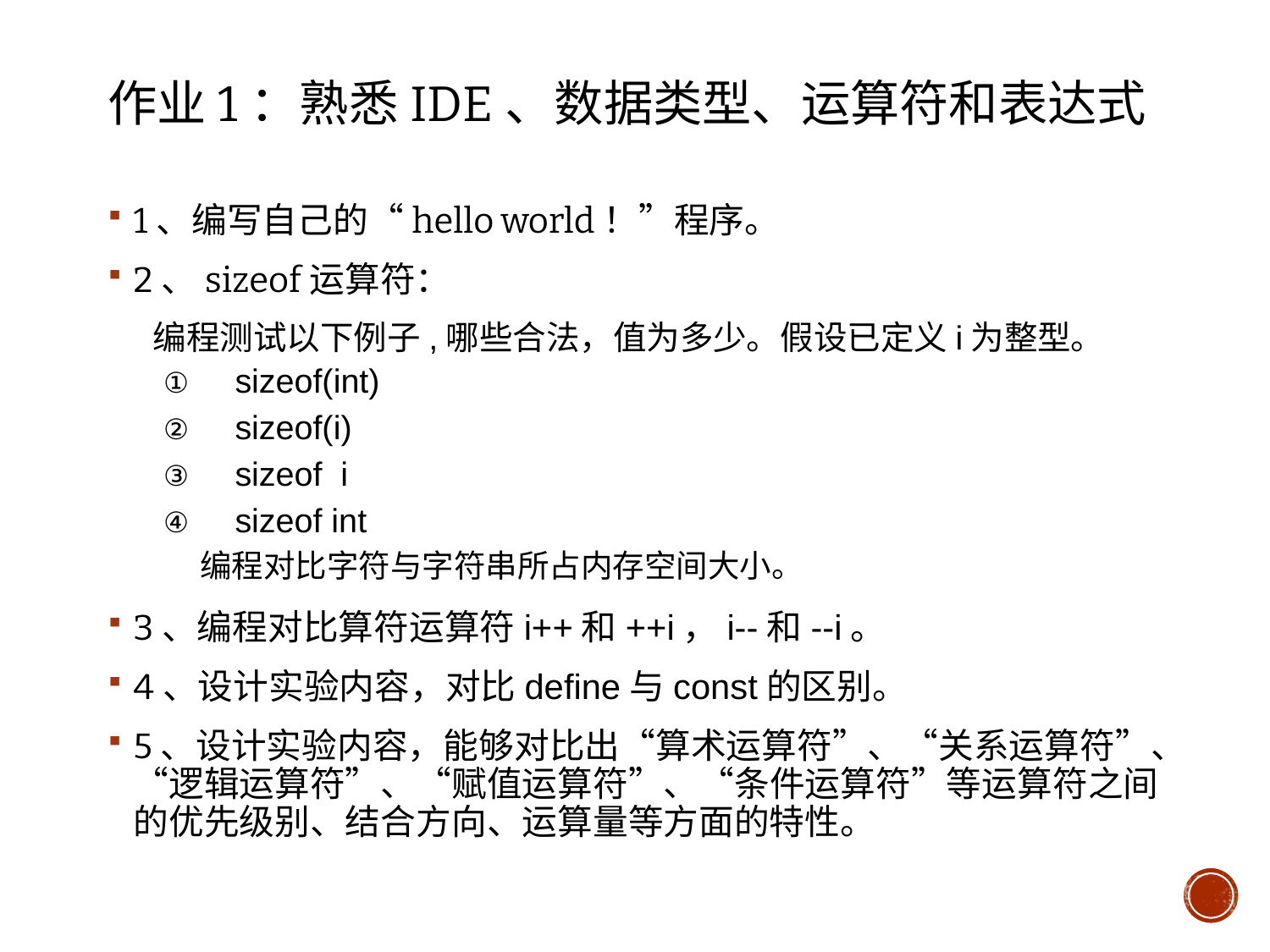

# 作业1：熟悉IDE、数据类型、运算符和表达式
1、编写自己的“hello world！”程序。
2、sizeof运算符：
     编程测试以下例子,哪些合法，值为多少。假设已定义i为整型。
sizeof(int)
sizeof(i)
sizeof  i
sizeof int
    编程对比字符与字符串所占内存空间大小。
3、编程对比算符运算符i++和++i，i--和--i。
4、设计实验内容，对比define与const的区别。
5、设计实验内容，能够对比出“算术运算符”、“关系运算符”、“逻辑运算符”、“赋值运算符”、“条件运算符”等运算符之间的优先级别、结合方向、运算量等方面的特性。